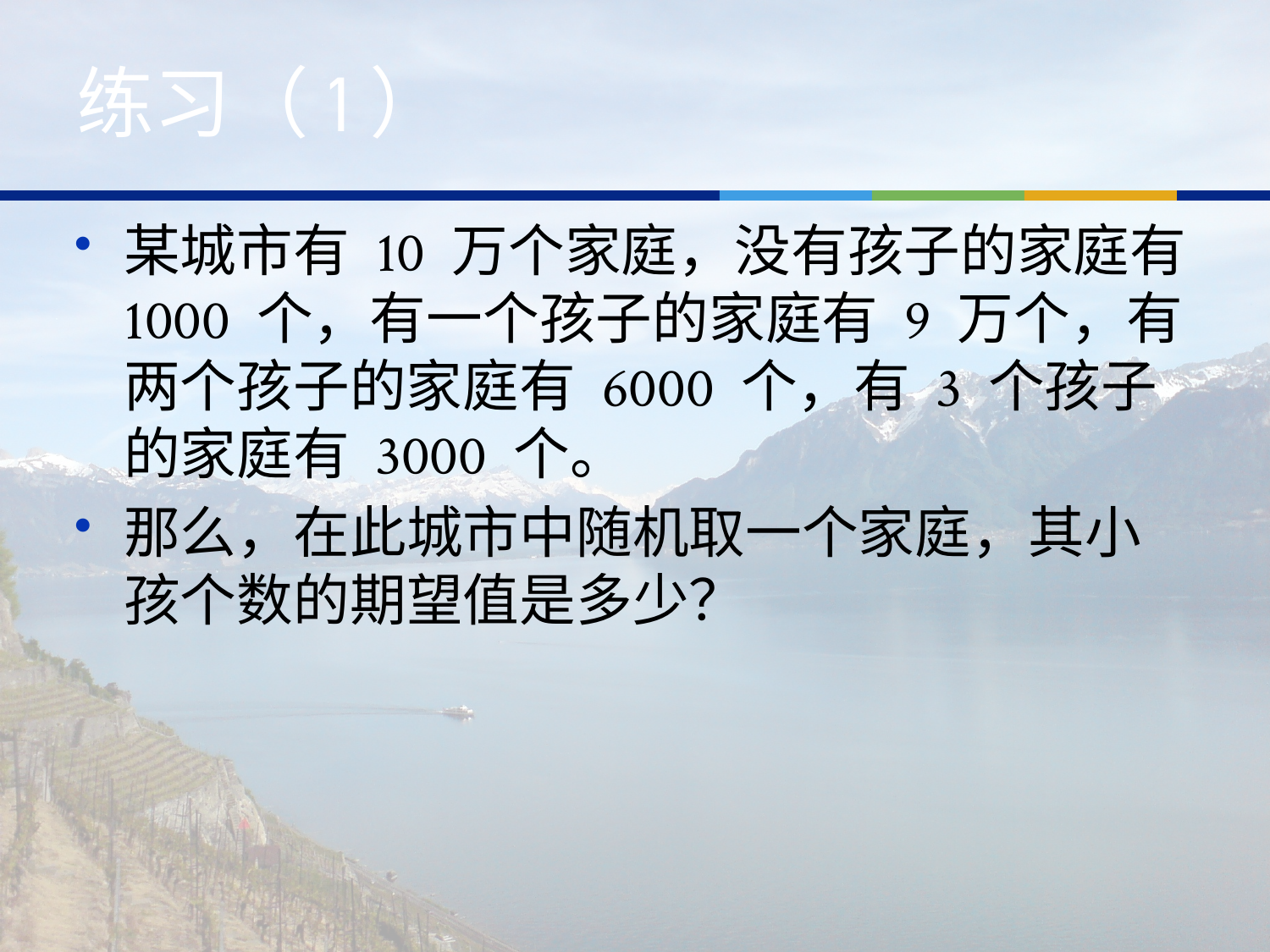

# 练习（1）
某城市有 10 万个家庭，没有孩子的家庭有 1000 个，有一个孩子的家庭有 9 万个，有两个孩子的家庭有 6000 个，有 3 个孩子的家庭有 3000 个。
那么，在此城市中随机取一个家庭，其小孩个数的期望值是多少？